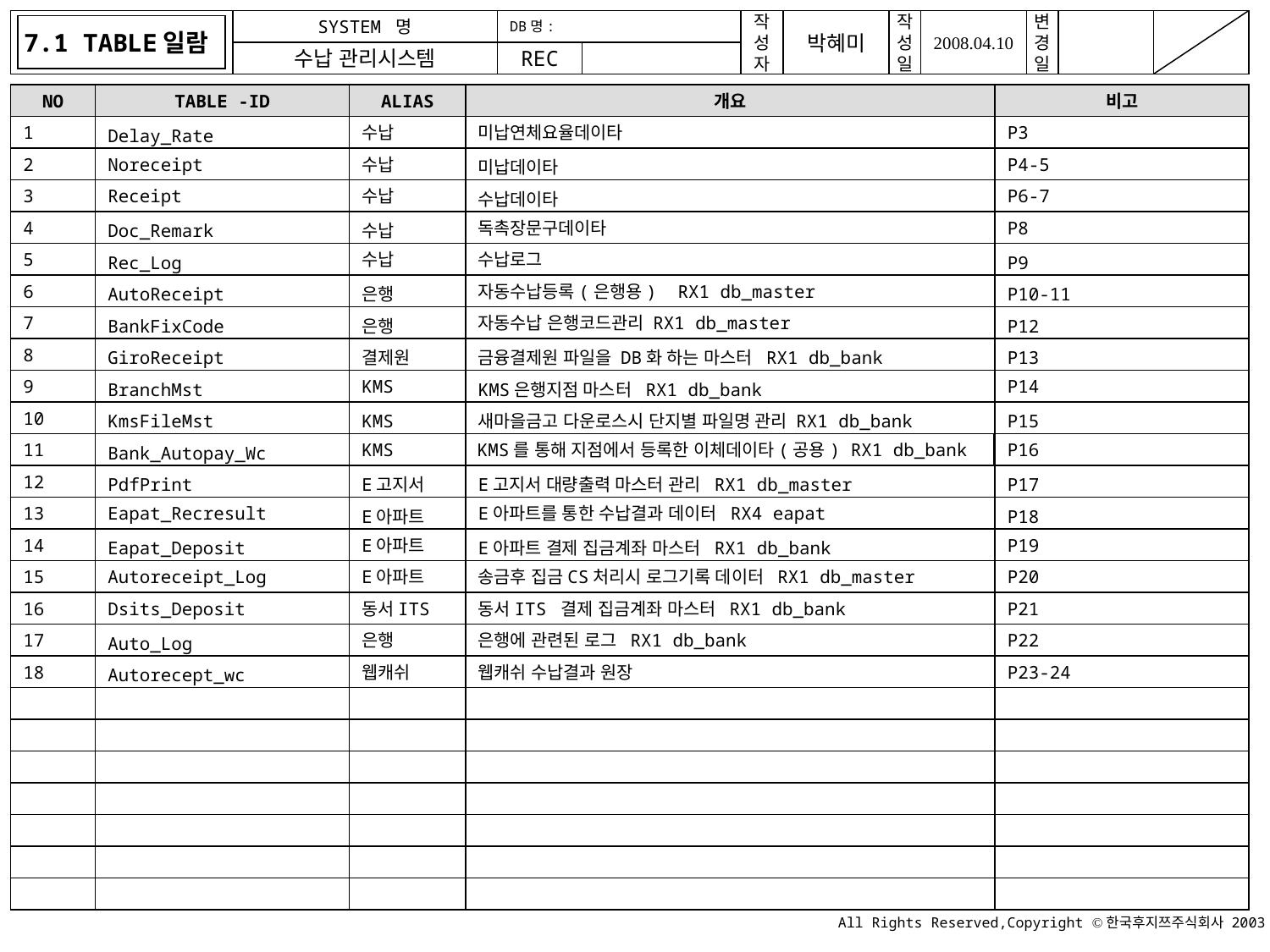

7.1 TABLE일람
DB명:

NO
TABLE -ID
ALIAS
개요
비고
1
Delay_Rate
수납
미납연체요율데이타
P3
2
Noreceipt
수납
미납데이타
P4-5
3
Receipt
수납
수납데이타

P6-7
4
Doc_Remark
수납
독촉장문구데이타

P8

5

Rec_Log
수납

수납로그

P9

6

AutoReceipt
은행

자동수납등록(은행용)  RX1 db_master
P10-11
7
BankFixCode
은행
자동수납 은행코드관리 RX1 db_master
P12
8
GiroReceipt
결제원
금융결제원 파일을 DB화 하는 마스터  RX1 db_bank
P13
9
BranchMst
KMS
KMS은행지점 마스터  RX1 db_bank
P14
10
KmsFileMst
KMS
새마을금고 다운로스시 단지별 파일명 관리 RX1 db_bank
P15
11
Bank_Autopay_Wc
KMS
KMS를 통해 지점에서 등록한 이체데이타(공용) RX1 db_bank
P16
12
PdfPrint
E고지서
E고지서 대량출력 마스터 관리  RX1 db_master
P17
13
Eapat_Recresult
E아파트
E아파트를 통한 수납결과 데이터  RX4 eapat
P18
14
Eapat_Deposit
E아파트
E아파트 결제 집금계좌 마스터  RX1 db_bank
P19
15
Autoreceipt_Log
E아파트
송금후 집금CS처리시 로그기록 데이터  RX1 db_master
P20
16
Dsits_Deposit
동서ITS
동서ITS 결제 집금계좌 마스터  RX1 db_bank
P21
17
Auto_Log
은행
은행에 관련된 로그  RX1 db_bank
P22
18
Autorecept_wc
웹캐쉬
웹캐쉬 수납결과 원장
P23-24